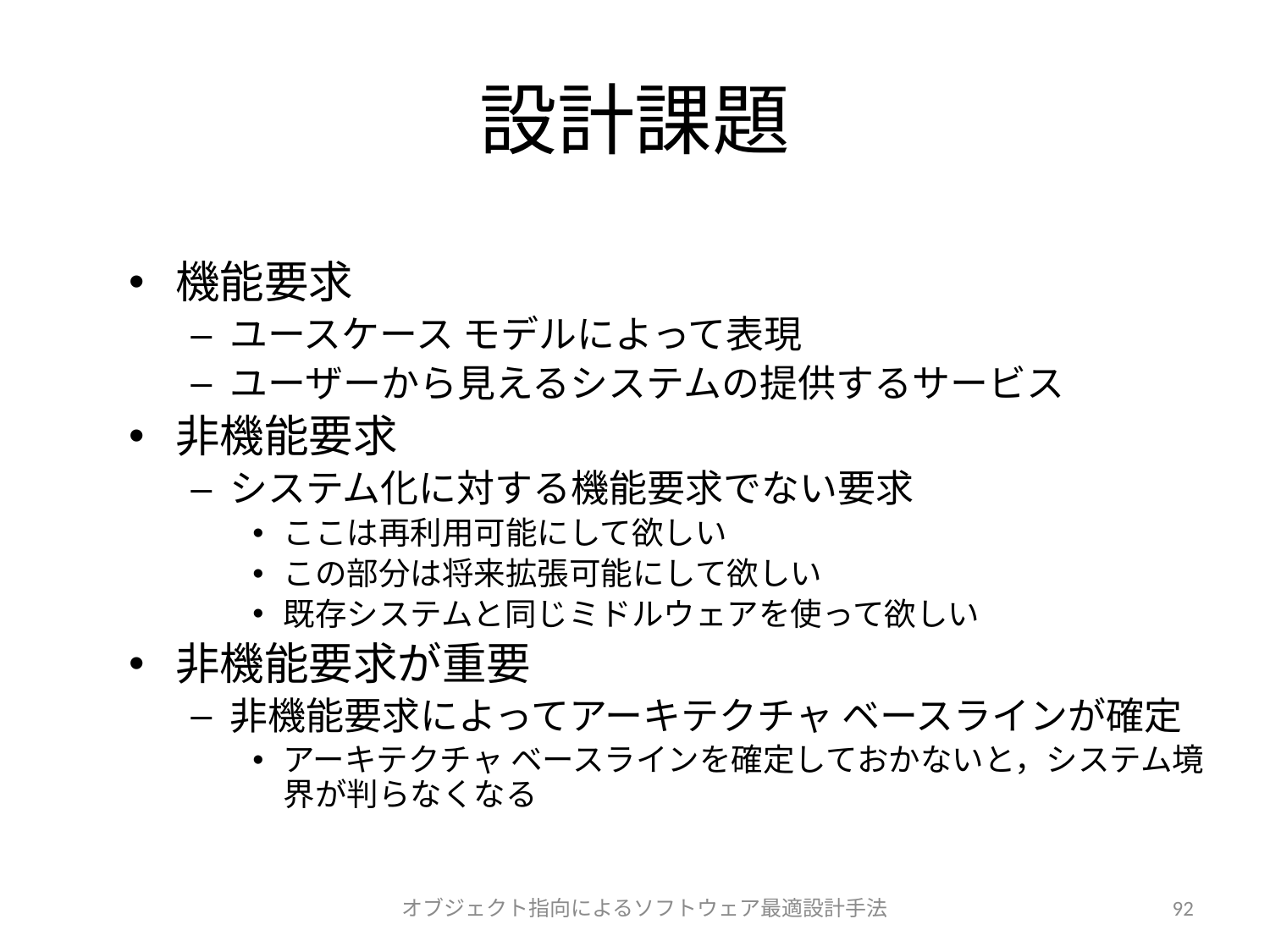

# 設計課題
機能要求
ユースケース モデルによって表現
ユーザーから見えるシステムの提供するサービス
非機能要求
システム化に対する機能要求でない要求
ここは再利用可能にして欲しい
この部分は将来拡張可能にして欲しい
既存システムと同じミドルウェアを使って欲しい
非機能要求が重要
非機能要求によってアーキテクチャ ベースラインが確定
アーキテクチャ ベースラインを確定しておかないと，システム境界が判らなくなる
オブジェクト指向によるソフトウェア最適設計手法
92